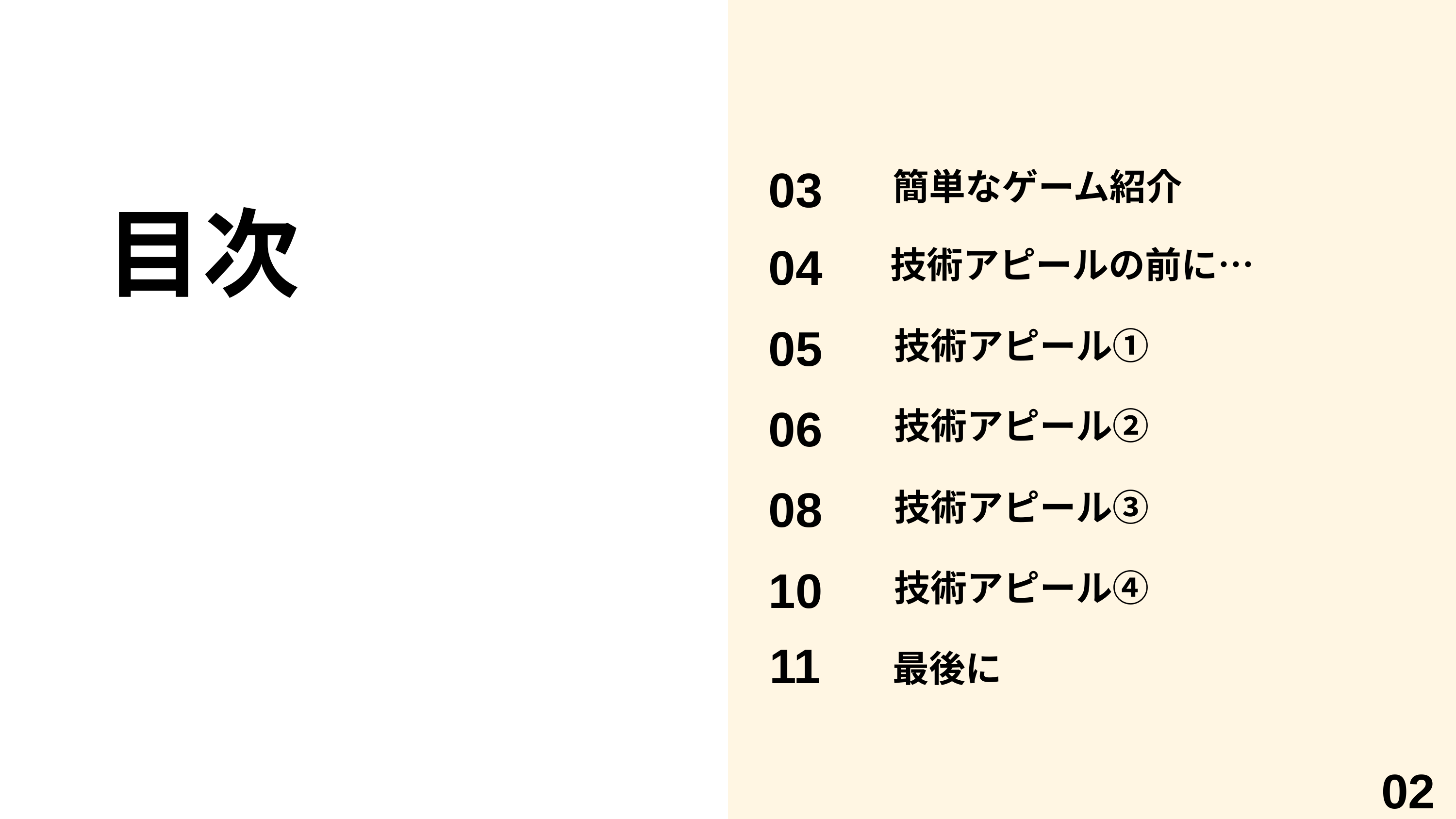

03
簡単なゲーム紹介
目次
04
技術アピールの前に…
05
技術アピール①
06
技術アピール②
08
技術アピール③
10
技術アピール④
11
最後に
02